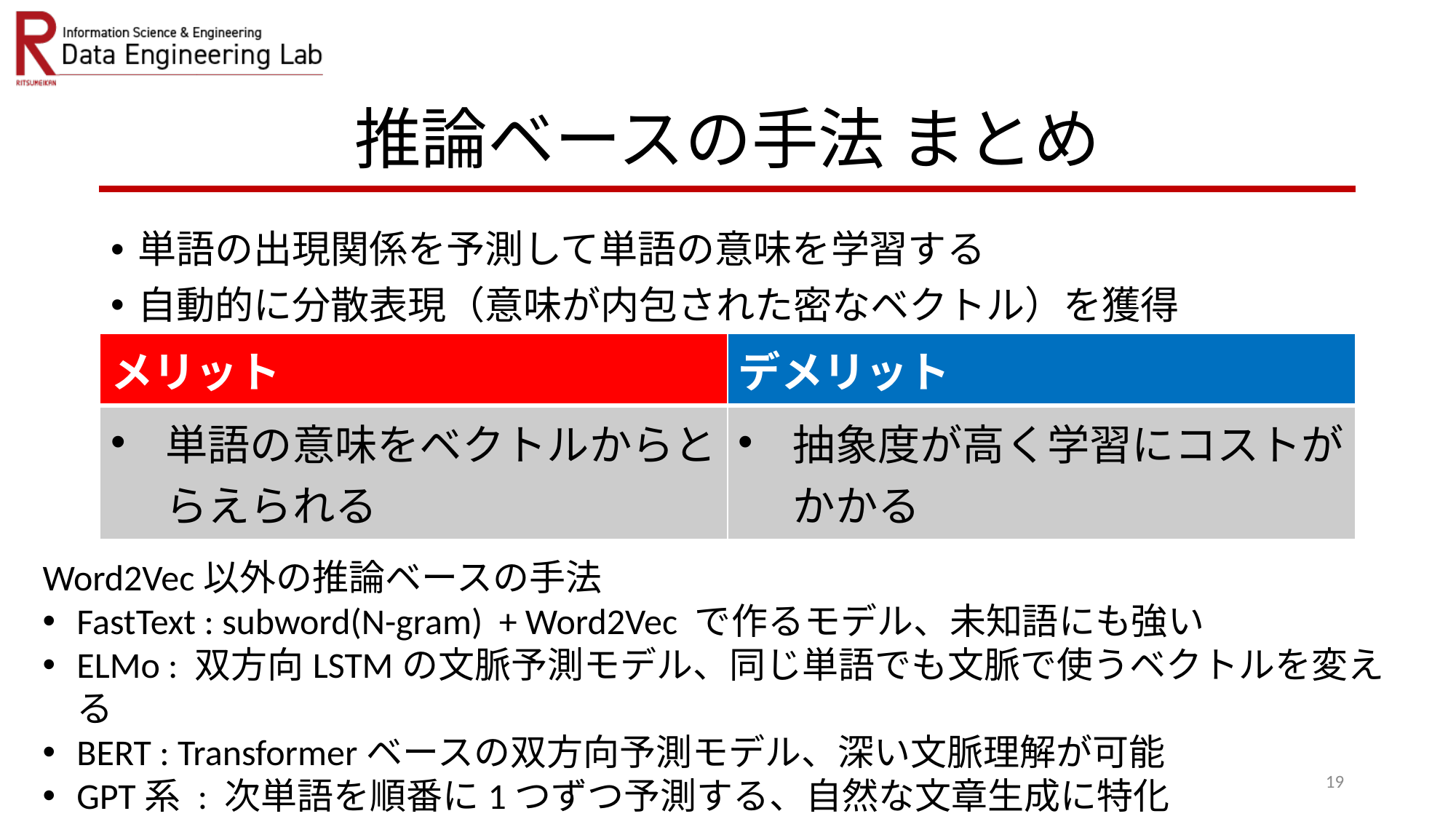

# 推論ベースの手法 まとめ
単語の出現関係を予測して単語の意味を学習する
自動的に分散表現（意味が内包された密なベクトル）を獲得
| メリット | デメリット |
| --- | --- |
| 単語の意味をベクトルからとらえられる | 抽象度が高く学習にコストがかかる |
Word2Vec以外の推論ベースの手法
FastText : subword(N-gram)  + Word2Vec で作るモデル、未知語にも強い
ELMo : 双方向LSTMの文脈予測モデル、同じ単語でも文脈で使うベクトルを変える
BERT : Transformerベースの双方向予測モデル、深い文脈理解が可能
GPT系 : 次単語を順番に1つずつ予測する、自然な文章生成に特化
19